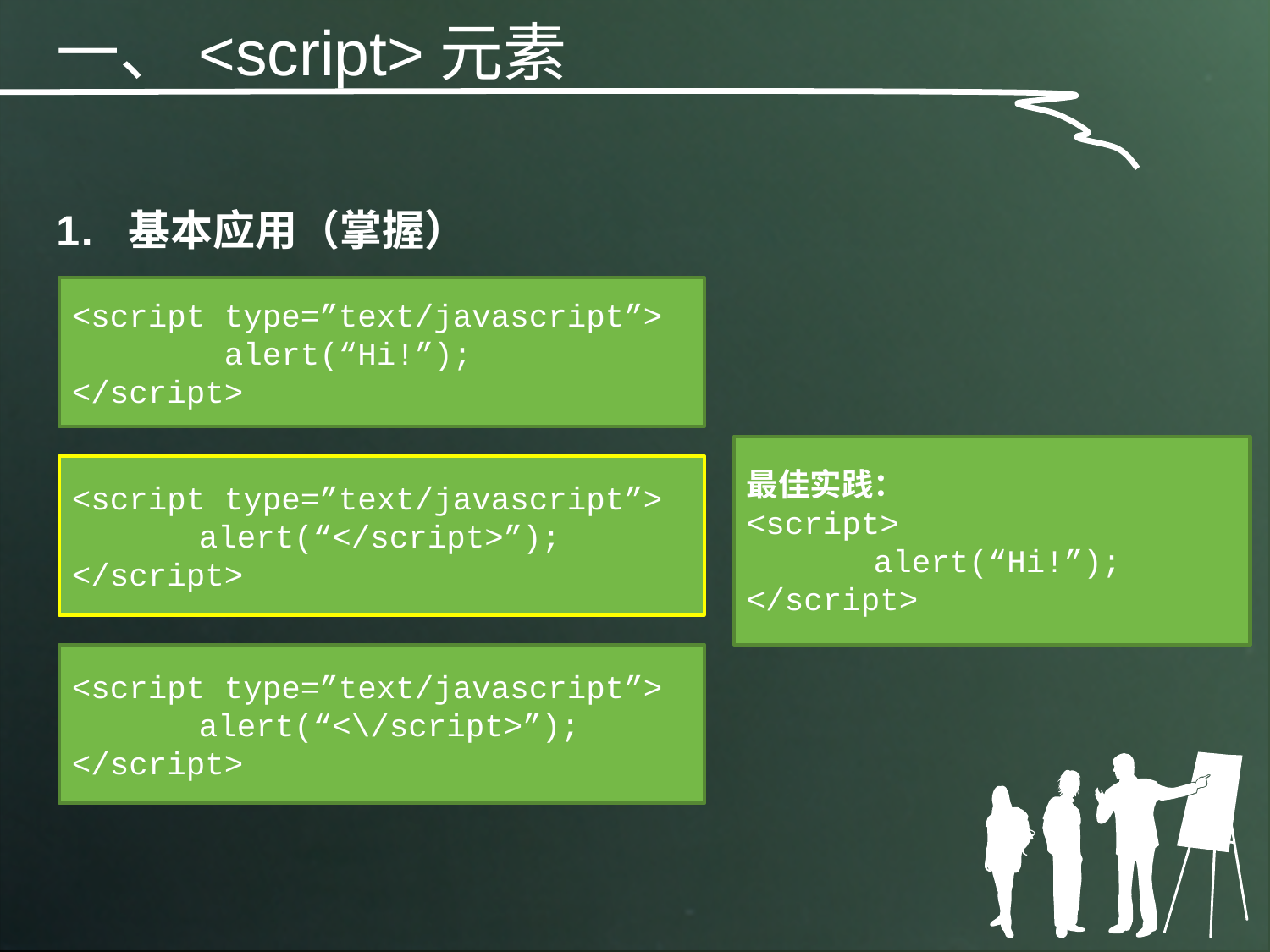

一、<script>元素

基本应用（掌握）

<script type=”text/javascript”>
        alert(“Hi!”);
</script>
最佳实践：
<script>
	alert(“Hi!”);
</script>
<script type=”text/javascript”>
	alert(“</script>”);
</script>
<script type=”text/javascript”>
	alert(“<\/script>”);
</script>